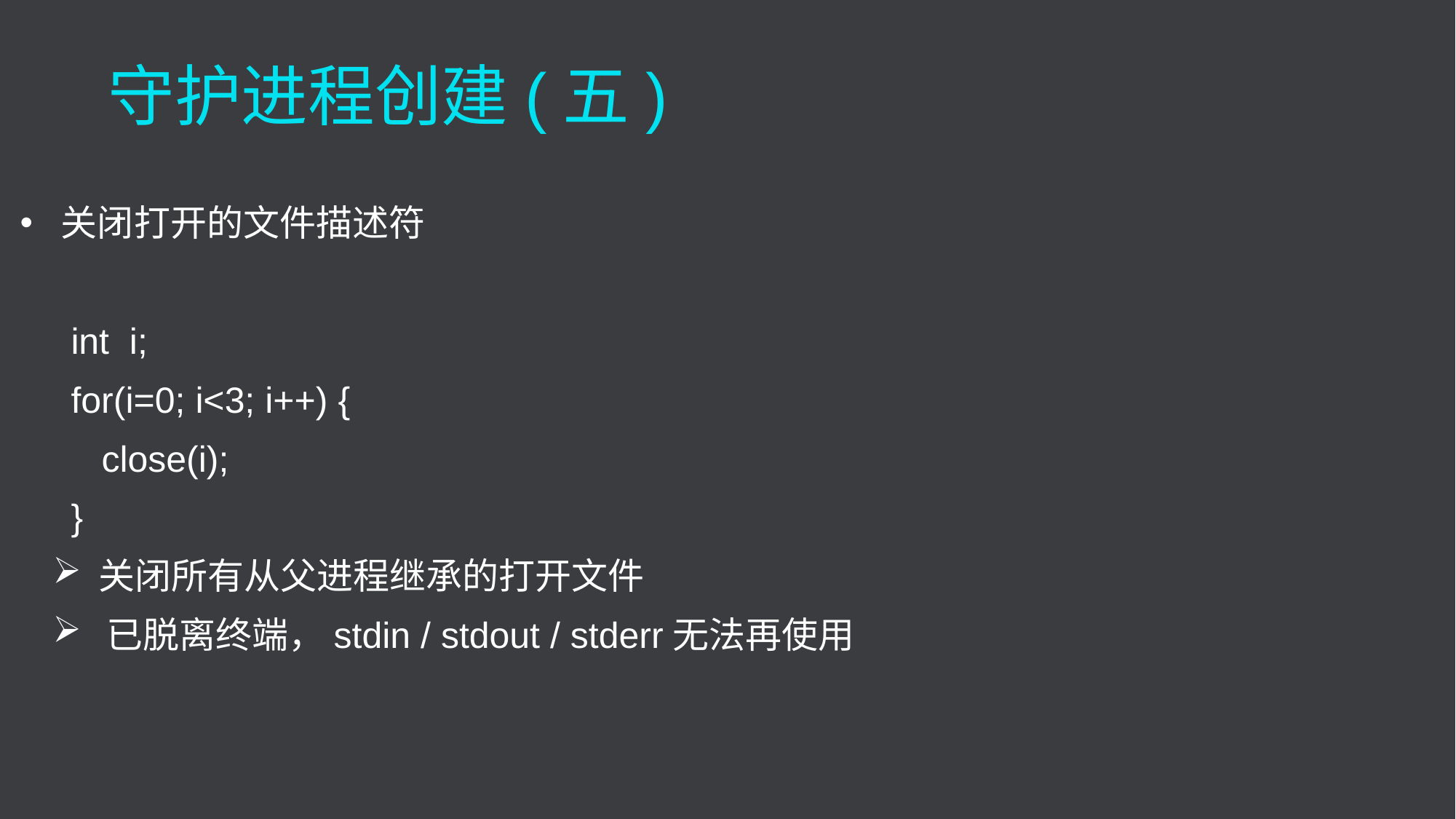

守护进程创建(五)

关闭打开的文件描述符

     int  i;
     for(i=0; i<3; i++) {
        close(i);
     }
 关闭所有从父进程继承的打开文件
  已脱离终端，stdin / stdout / stderr无法再使用